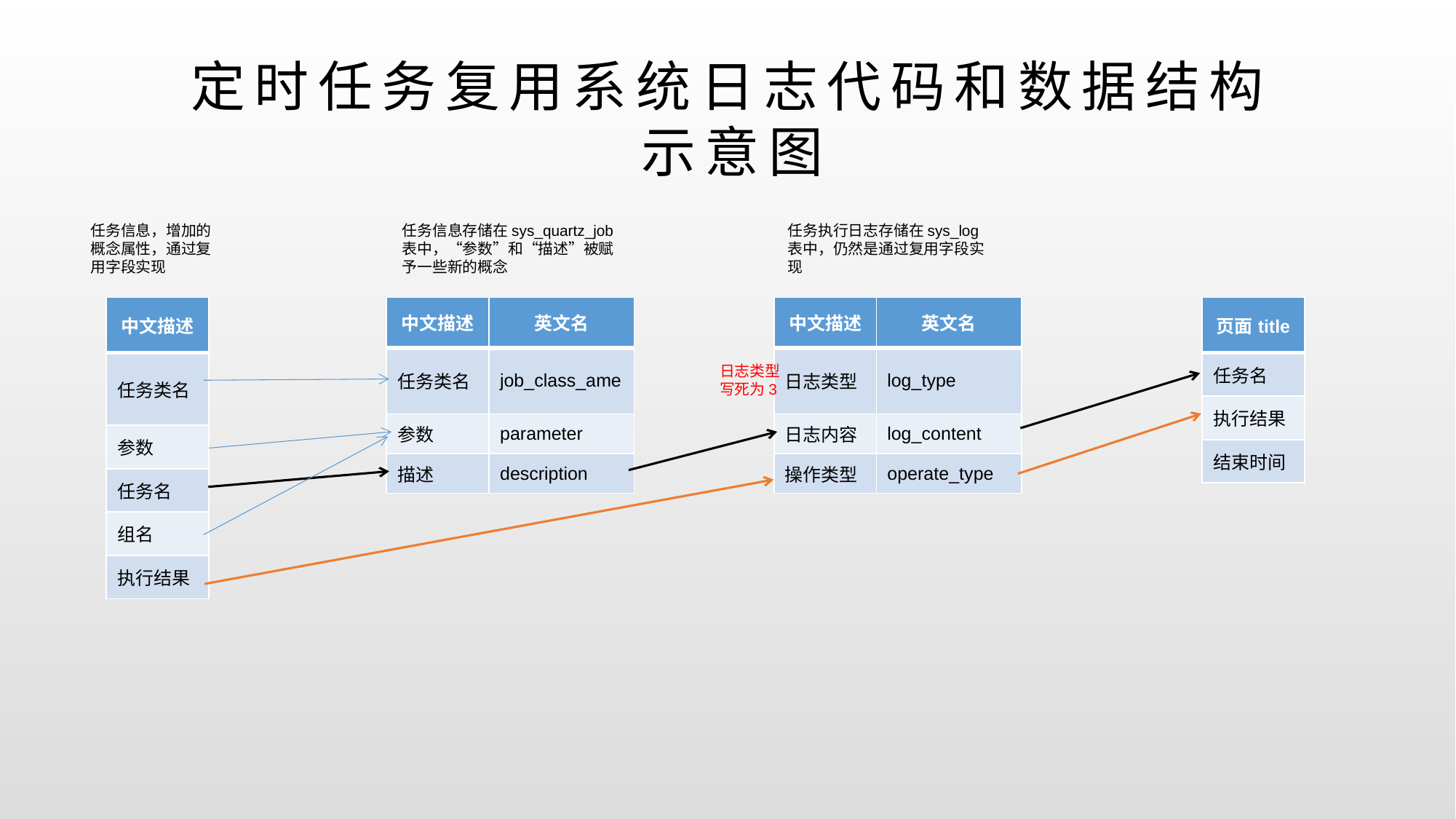

# 定时任务复用系统日志代码和数据结构 示意图
任务信息，增加的概念属性，通过复用字段实现
任务信息存储在sys_quartz_job表中，“参数”和“描述”被赋予一些新的概念
任务执行日志存储在sys_log表中，仍然是通过复用字段实现
| 中文描述 |
| --- |
| 任务类名 |
| 参数 |
| 任务名 |
| 组名 |
| 执行结果 |
| 中文描述 | 英文名 |
| --- | --- |
| 任务类名 | job\_class\_ame |
| 参数 | parameter |
| 描述 | description |
| 中文描述 | 英文名 |
| --- | --- |
| 日志类型 | log\_type |
| 日志内容 | log\_content |
| 操作类型 | operate\_type |
| 页面title |
| --- |
| 任务名 |
| 执行结果 |
| 结束时间 |
日志类型写死为3